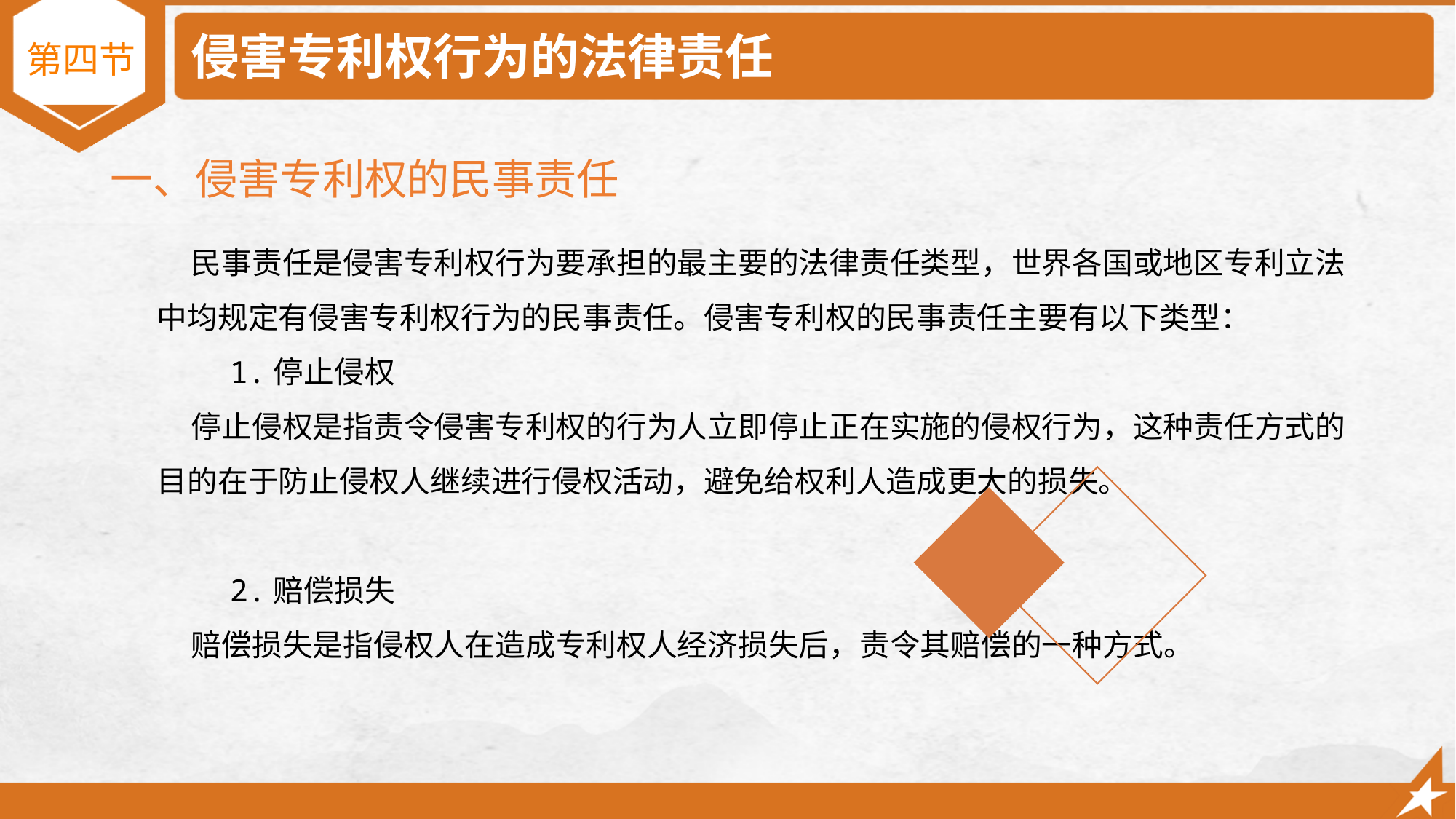

# 侵害专利权行为的法律责任
第四节
一、侵害专利权的民事责任
    民事责任是侵害专利权行为要承担的最主要的法律责任类型，世界各国或地区专利立法中均规定有侵害专利权行为的民事责任。侵害专利权的民事责任主要有以下类型：
    1.停止侵权
    停止侵权是指责令侵害专利权的行为人立即停止正在实施的侵权行为，这种责任方式的目的在于防止侵权人继续进行侵权活动，避免给权利人造成更大的损失。

    2.赔偿损失
    赔偿损失是指侵权人在造成专利权人经济损失后，责令其赔偿的一种方式。